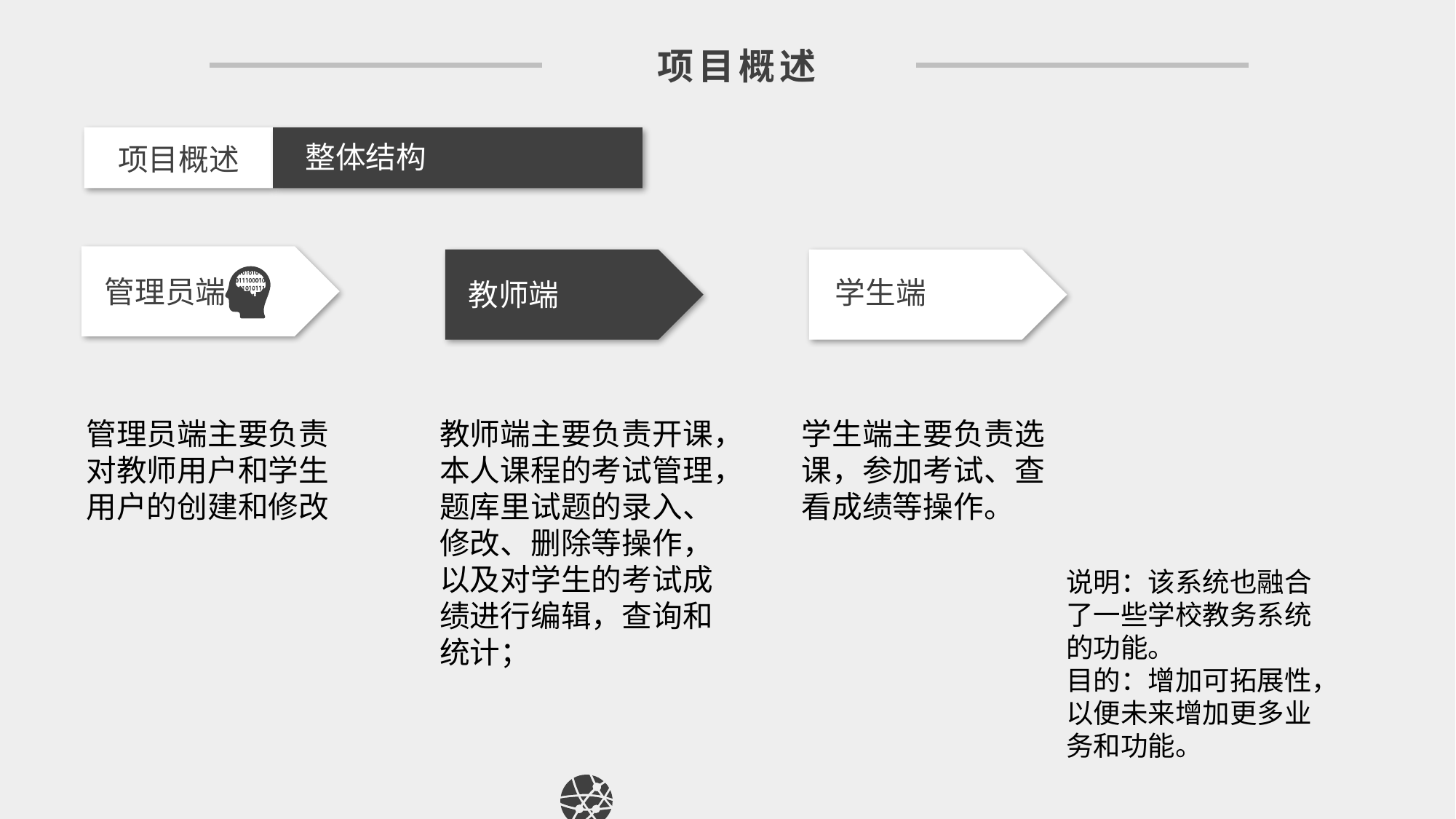

项目概述

整体结构
项目概述

管理员端
学生端
教师端
管理员端主要负责对教师用户和学生用户的创建和修改
教师端主要负责开课，本人课程的考试管理，题库里试题的录入、修改、删除等操作，以及对学生的考试成绩进行编辑，查询和统计；
学生端主要负责选课，参加考试、查看成绩等操作。
说明：该系统也融合了一些学校教务系统的功能。
目的：增加可拓展性，以便未来增加更多业务和功能。